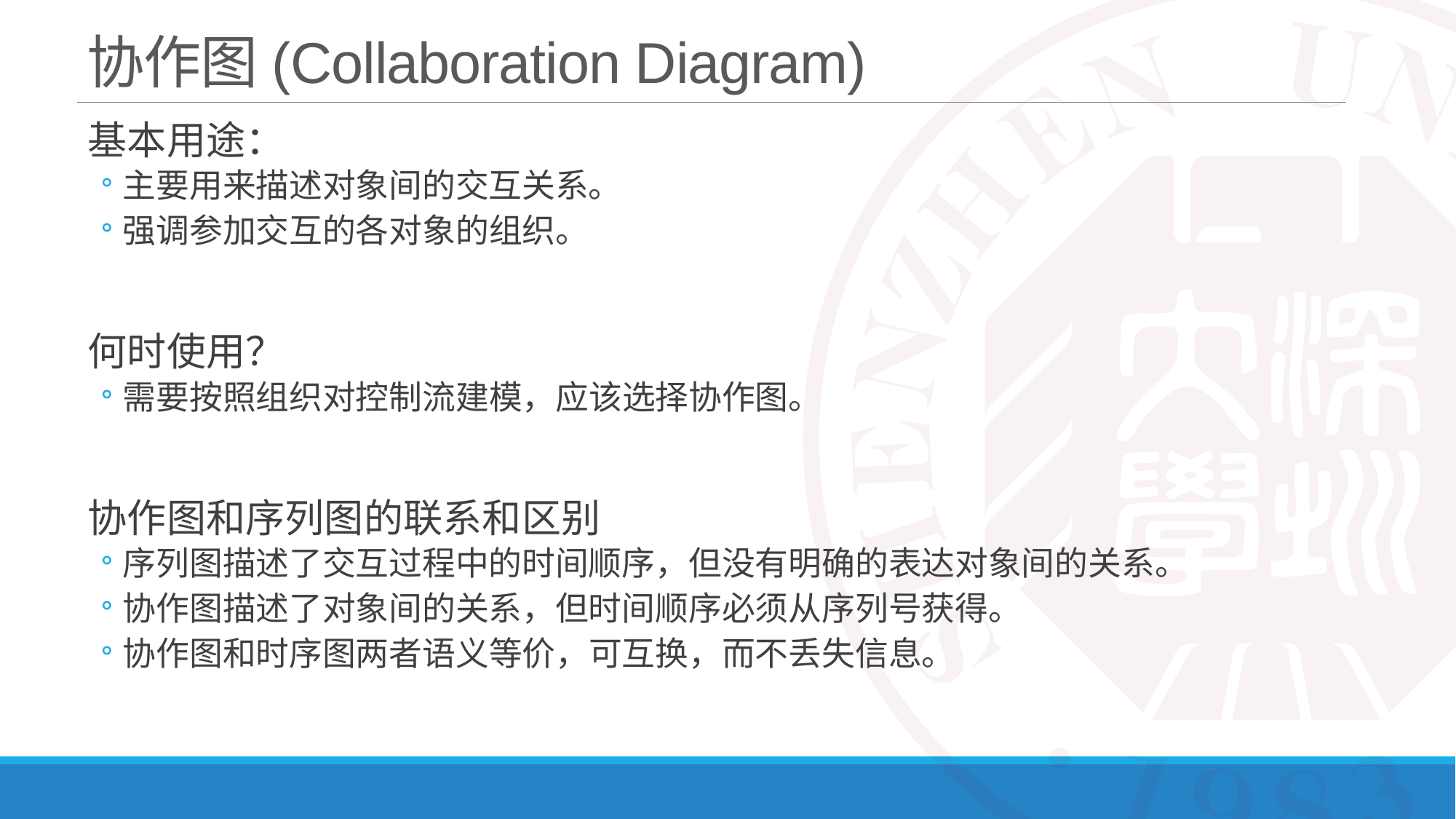

# 协作图(Collaboration Diagram)
基本用途：
主要用来描述对象间的交互关系。
强调参加交互的各对象的组织。

何时使用？
需要按照组织对控制流建模，应该选择协作图。

协作图和序列图的联系和区别
序列图描述了交互过程中的时间顺序，但没有明确的表达对象间的关系。
协作图描述了对象间的关系，但时间顺序必须从序列号获得。
协作图和时序图两者语义等价，可互换，而不丢失信息。